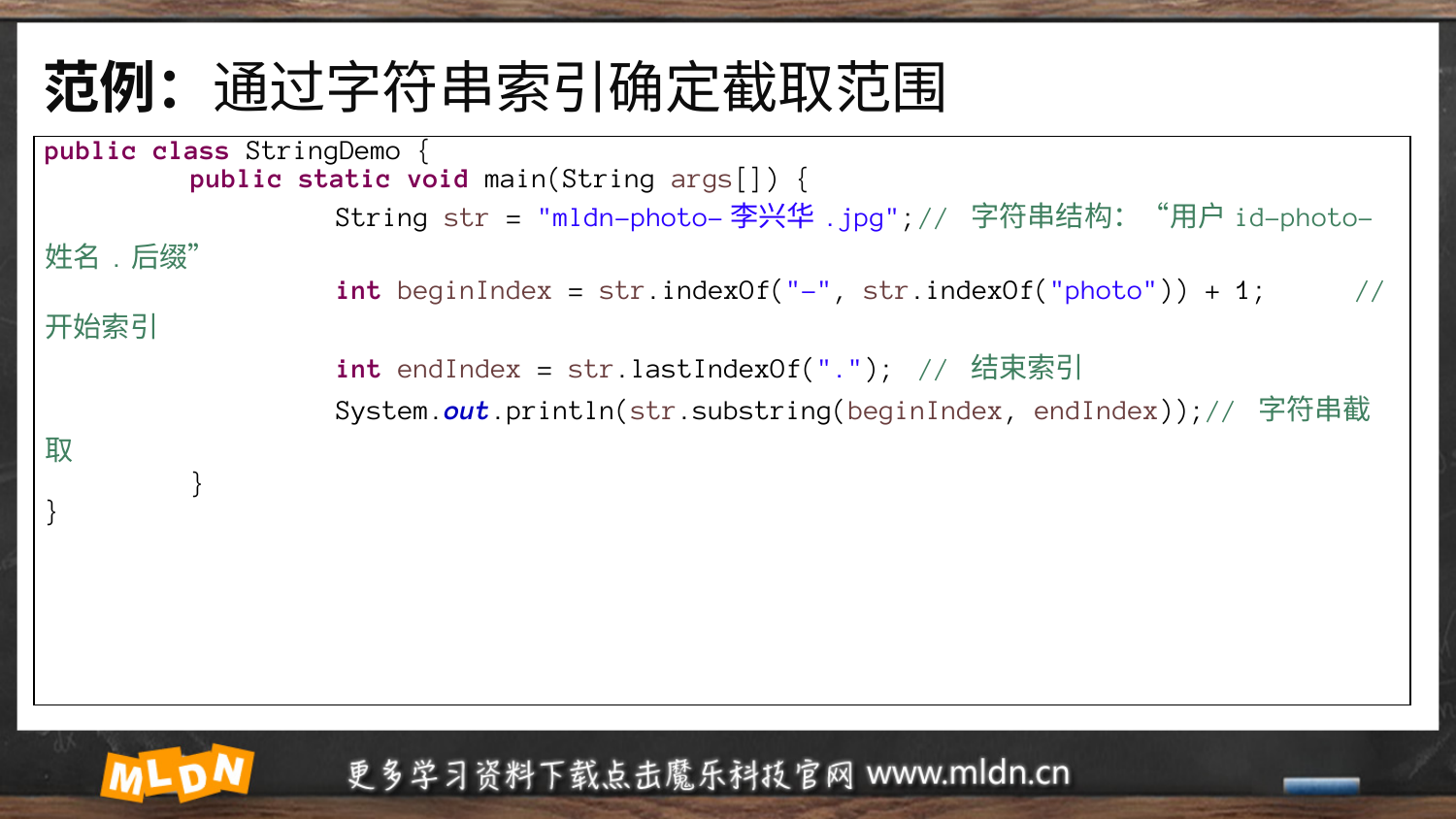

# 范例：通过字符串索引确定截取范围
| public class StringDemo { public static void main(String args[]) { String str = "mldn-photo-李兴华.jpg"; // 字符串结构：“用户id-photo-姓名.后缀” int beginIndex = str.indexOf("-", str.indexOf("photo")) + 1; // 开始索引 int endIndex = str.lastIndexOf("."); // 结束索引 System.out.println(str.substring(beginIndex, endIndex));// 字符串截取 } } |
| --- |